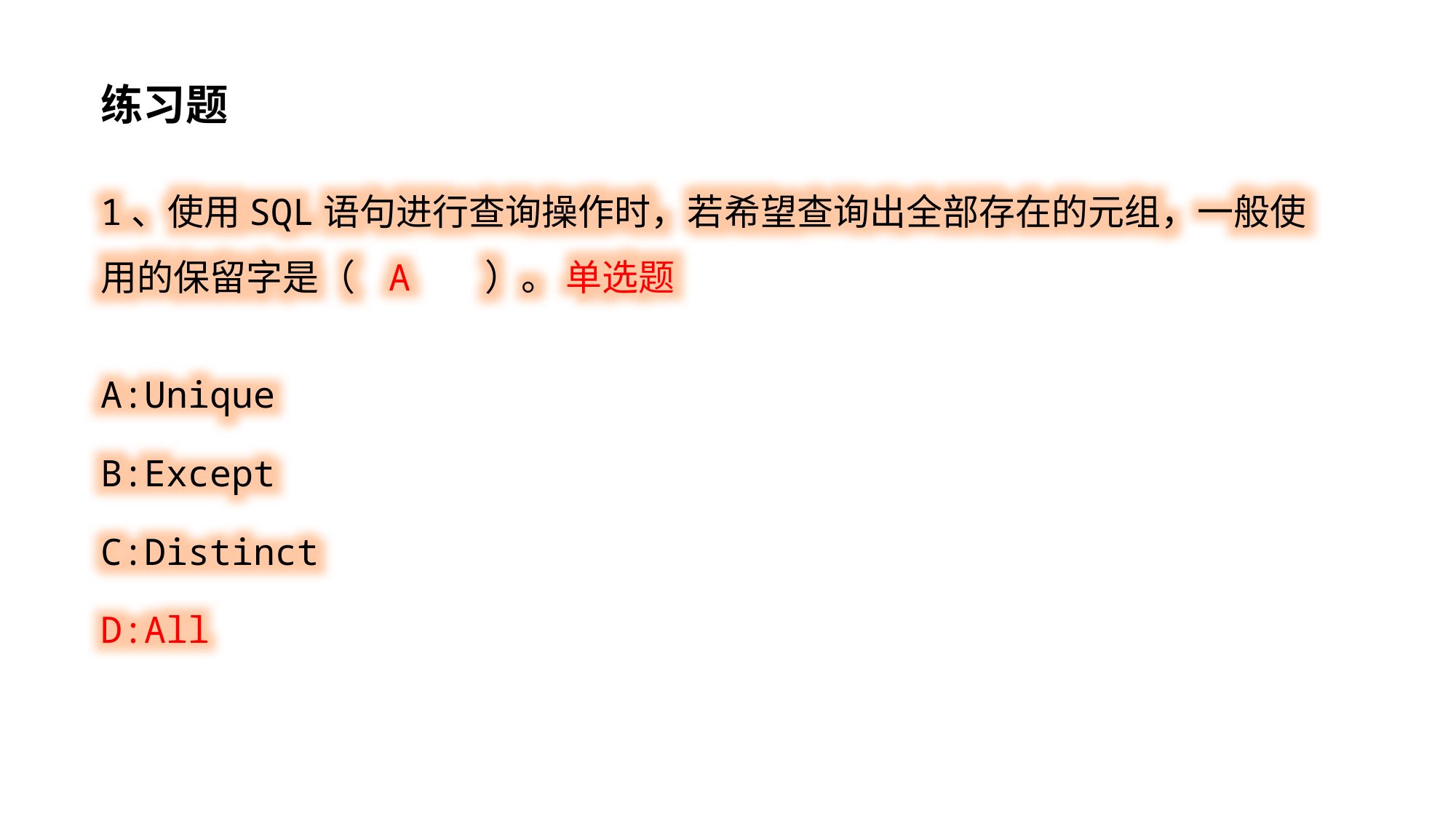

练习题
1、使用SQL语句进行查询操作时，若希望查询出全部存在的元组，一般使用的保留字是（   A   ）。 单选题

A:Unique

B:Except

C:Distinct

D:All